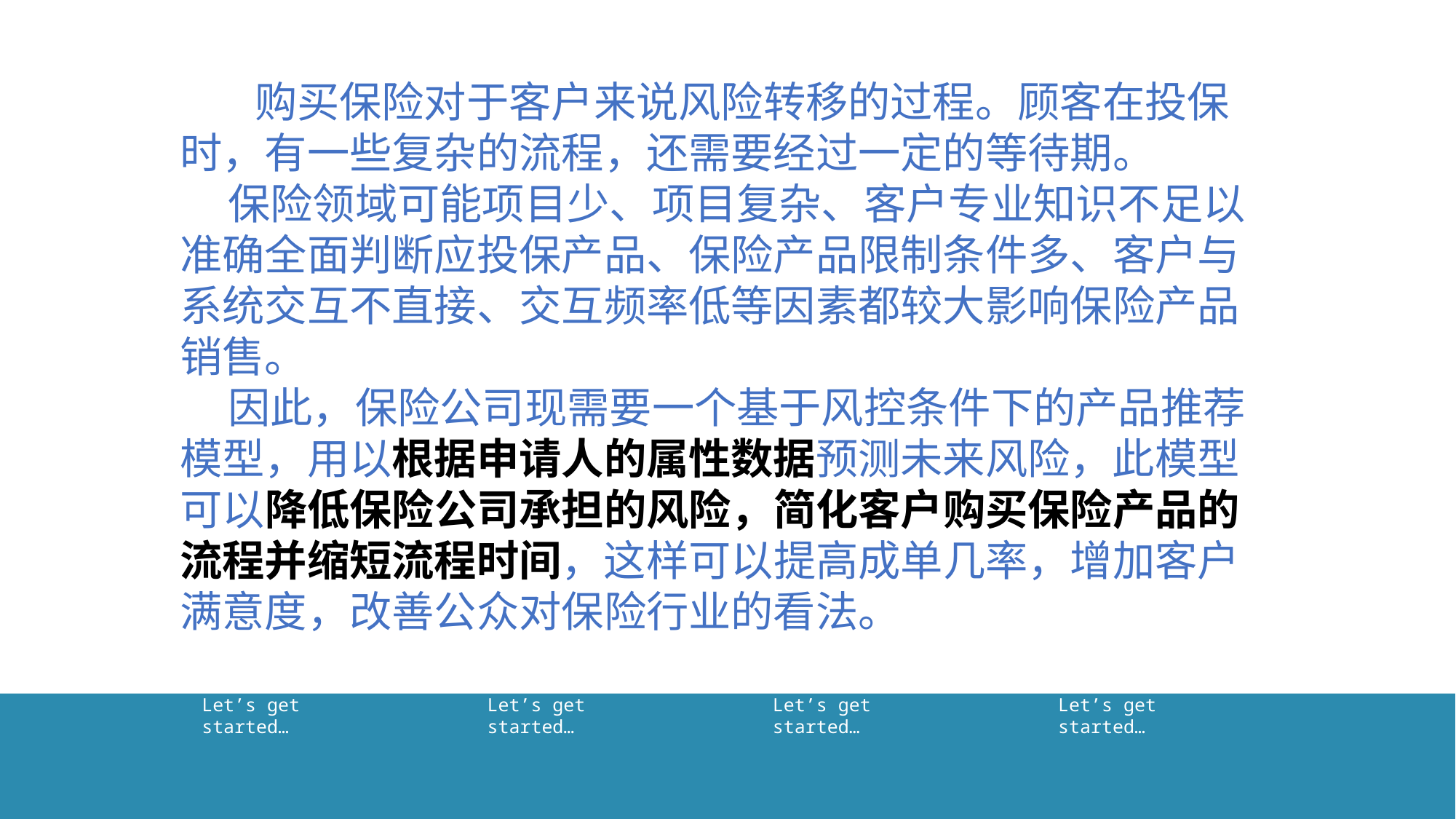

购买保险对于客户来说风险转移的过程。顾客在投保时，有一些复杂的流程，还需要经过一定的等待期。
    保险领域可能项目少、项目复杂、客户专业知识不足以准确全面判断应投保产品、保险产品限制条件多、客户与系统交互不直接、交互频率低等因素都较大影响保险产品销售。
    因此，保险公司现需要一个基于风控条件下的产品推荐模型，用以根据申请人的属性数据预测未来风险，此模型可以降低保险公司承担的风险，简化客户购买保险产品的流程并缩短流程时间，这样可以提高成单几率，增加客户满意度，改善公众对保险行业的看法。
添加标题
添加标题
添加标题
添加标题
So there’s nothing stopping you from picking up a valuable new skill this month. Let’s get started…

So there’s nothing stopping you from picking up a valuable new skill this month. Let’s get started…

So there’s nothing stopping you from picking up a valuable new skill this month. Let’s get started…

So there’s nothing stopping you from picking up a valuable new skill this month. Let’s get started…